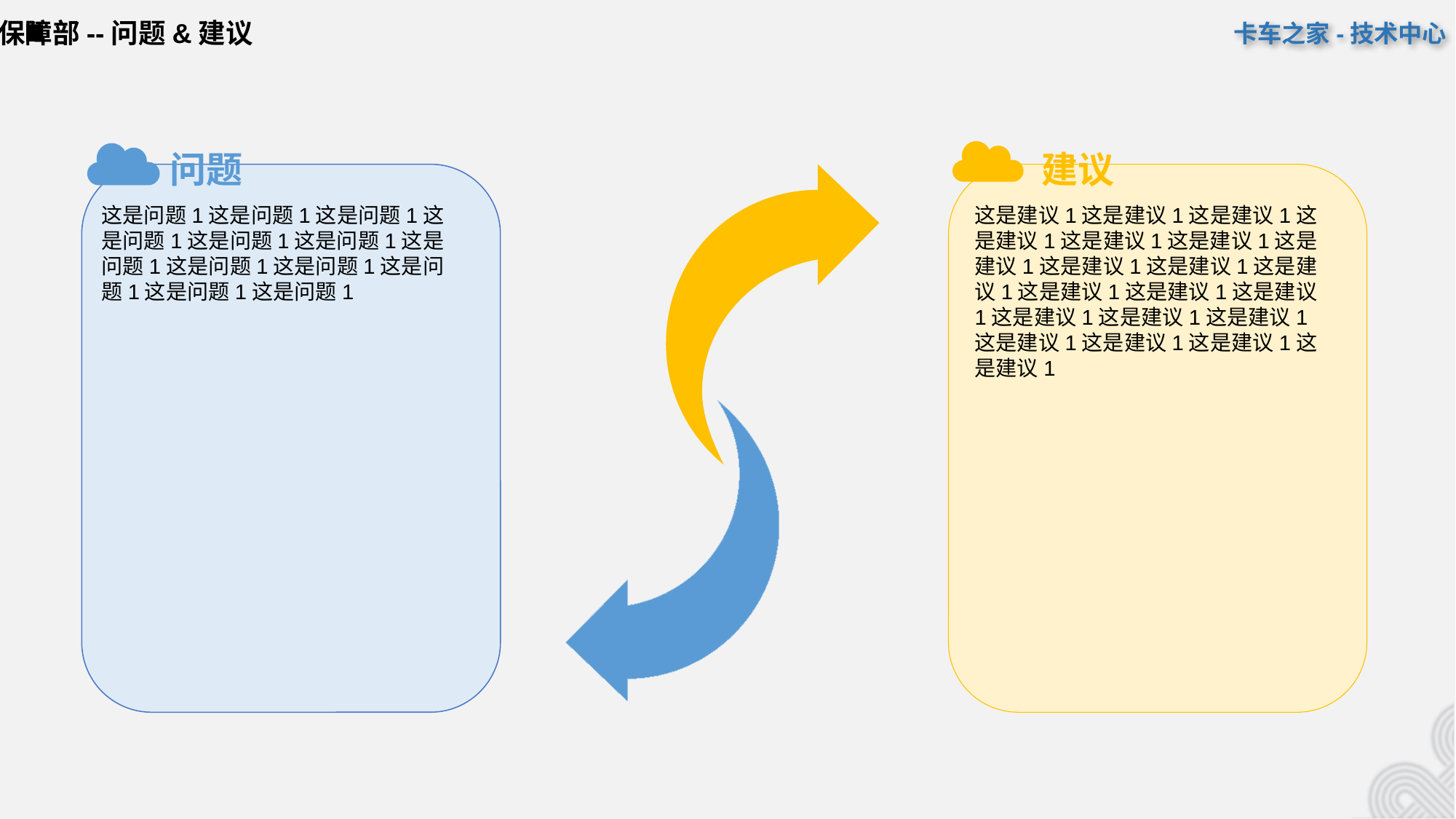

质量保障部--问题&建议
这是问题1这是问题1这是问题1这
是问题1这是问题1这是问题1这是
问题1这是问题1这是问题1这是问
题1这是问题1这是问题1
这是建议1这是建议1这是建议1这
是建议1这是建议1这是建议1这是
建议1这是建议1这是建议1这是建
议1这是建议1这是建议1这是建议
1这是建议1这是建议1这是建议1
这是建议1这是建议1这是建议1这
是建议1